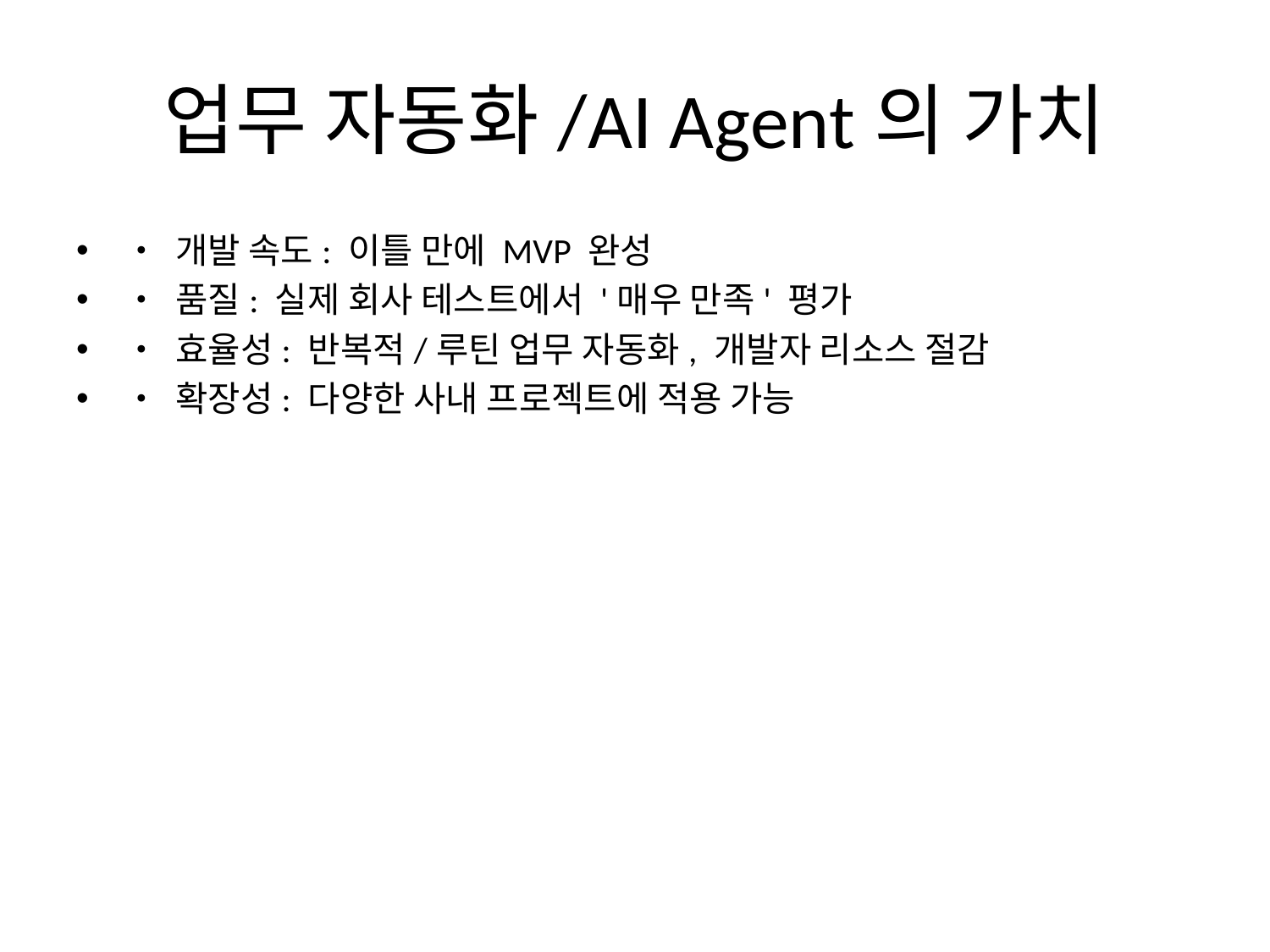

# 업무 자동화/AI Agent의 가치
• 개발 속도: 이틀 만에 MVP 완성
• 품질: 실제 회사 테스트에서 '매우 만족' 평가
• 효율성: 반복적/루틴 업무 자동화, 개발자 리소스 절감
• 확장성: 다양한 사내 프로젝트에 적용 가능